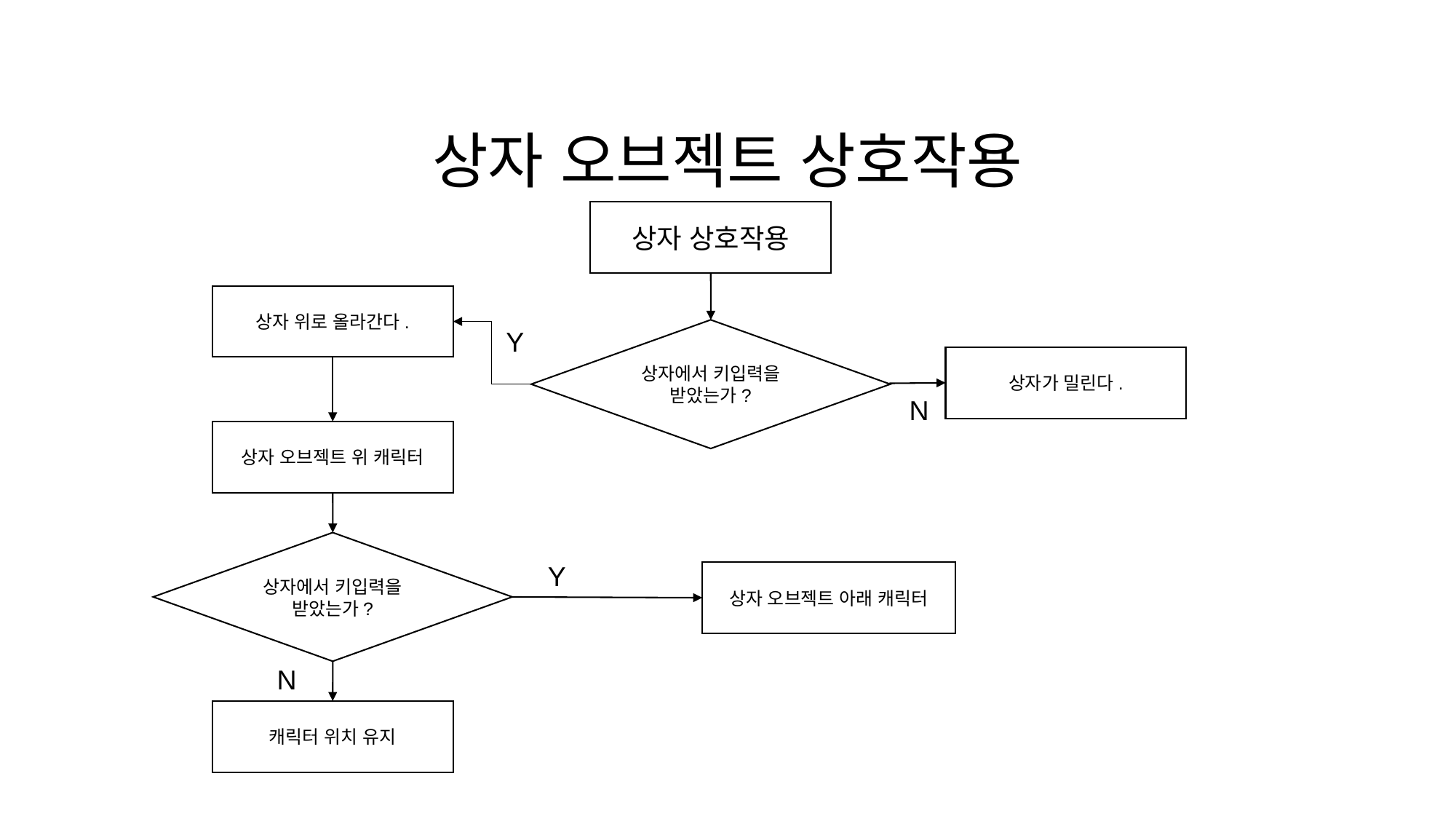

상자 오브젝트 상호작용
상자 상호작용
상자 위로 올라간다.
Y
상자에서 키입력을 받았는가?
상자가 밀린다.
N
상자 오브젝트 위 캐릭터
상자에서 키입력을 받았는가?
Y
상자 오브젝트 아래 캐릭터
N
캐릭터 위치 유지